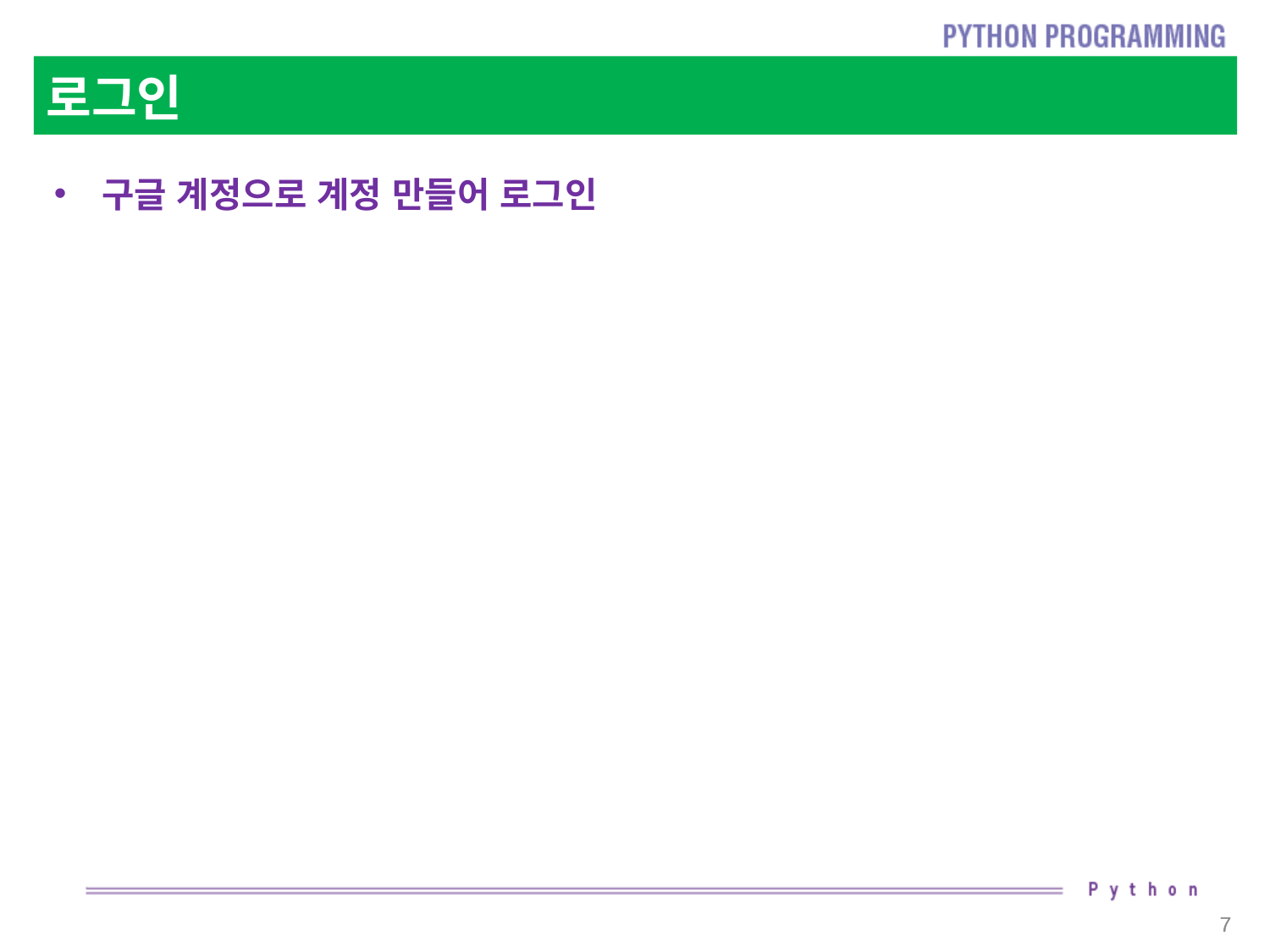

# 로그인
구글 계정으로 계정 만들어 로그인
7